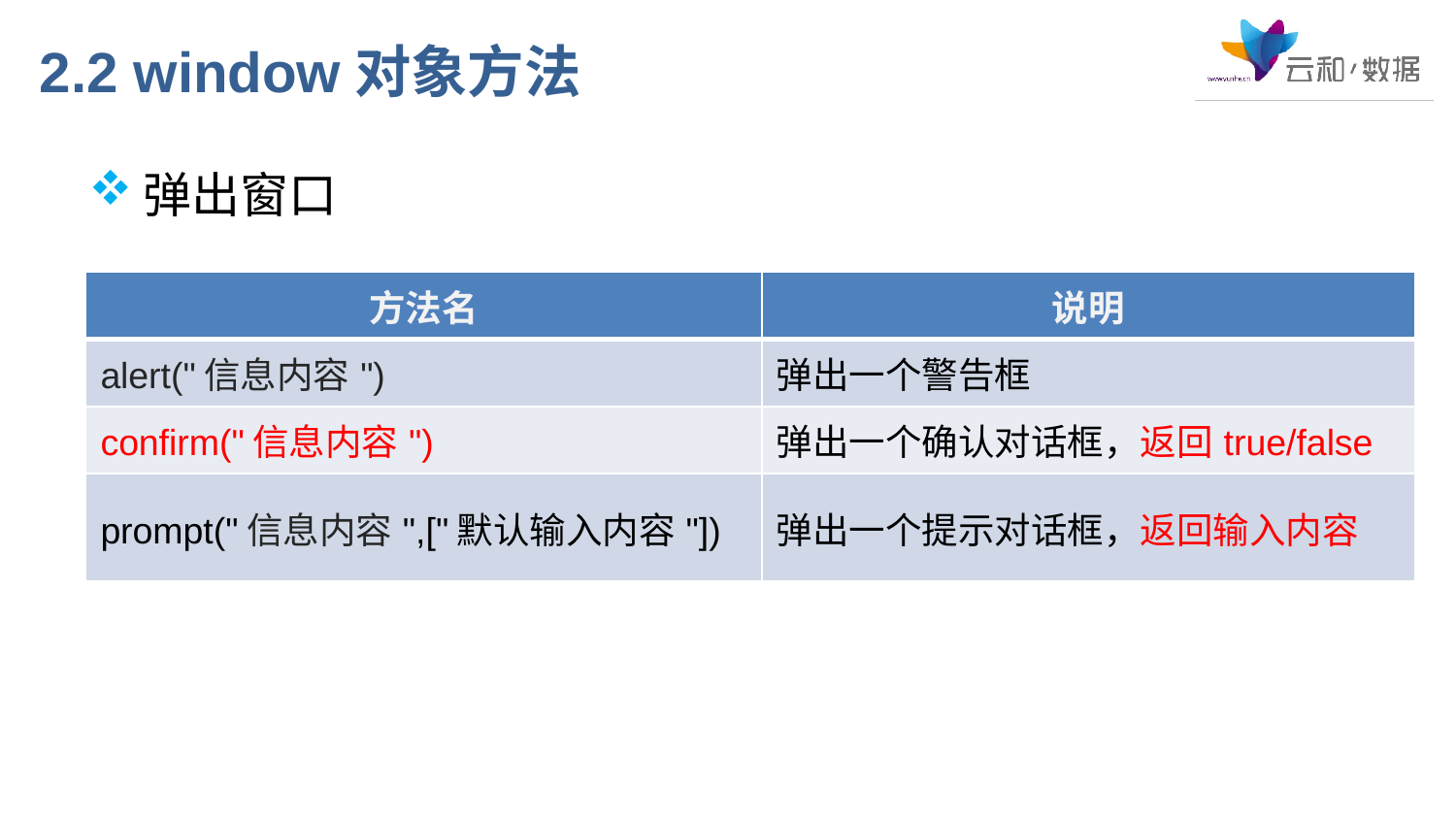

# 2.2 window对象方法
弹出窗口

| 方法名 | 说明 |
| --- | --- |
| alert("信息内容") | 弹出一个警告框 |
| confirm("信息内容") | 弹出一个确认对话框，返回true/false |
| prompt("信息内容",["默认输入内容"]) | 弹出一个提示对话框，返回输入内容 |
7